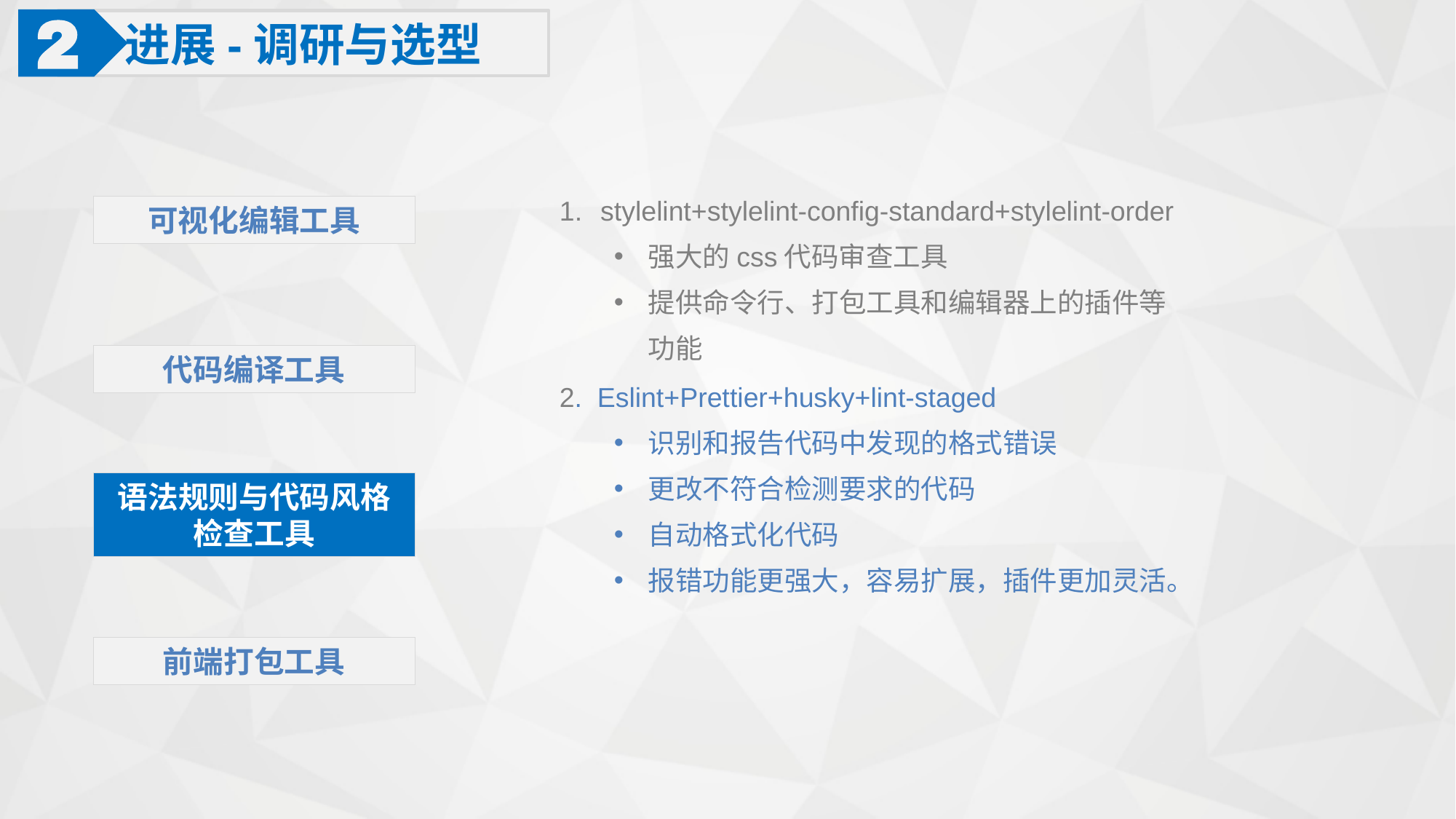

2

进展-调研与选型
stylelint+stylelint-config-standard+stylelint-order
强大的css代码审查工具
提供命令行、打包工具和编辑器上的插件等功能
2.  Eslint+Prettier+husky+lint-staged
识别和报告代码中发现的格式错误
更改不符合检测要求的代码
自动格式化代码
报错功能更强大，容易扩展，插件更加灵活。

可视化编辑工具
代码编译工具
语法规则与代码风格检查工具
前端打包工具